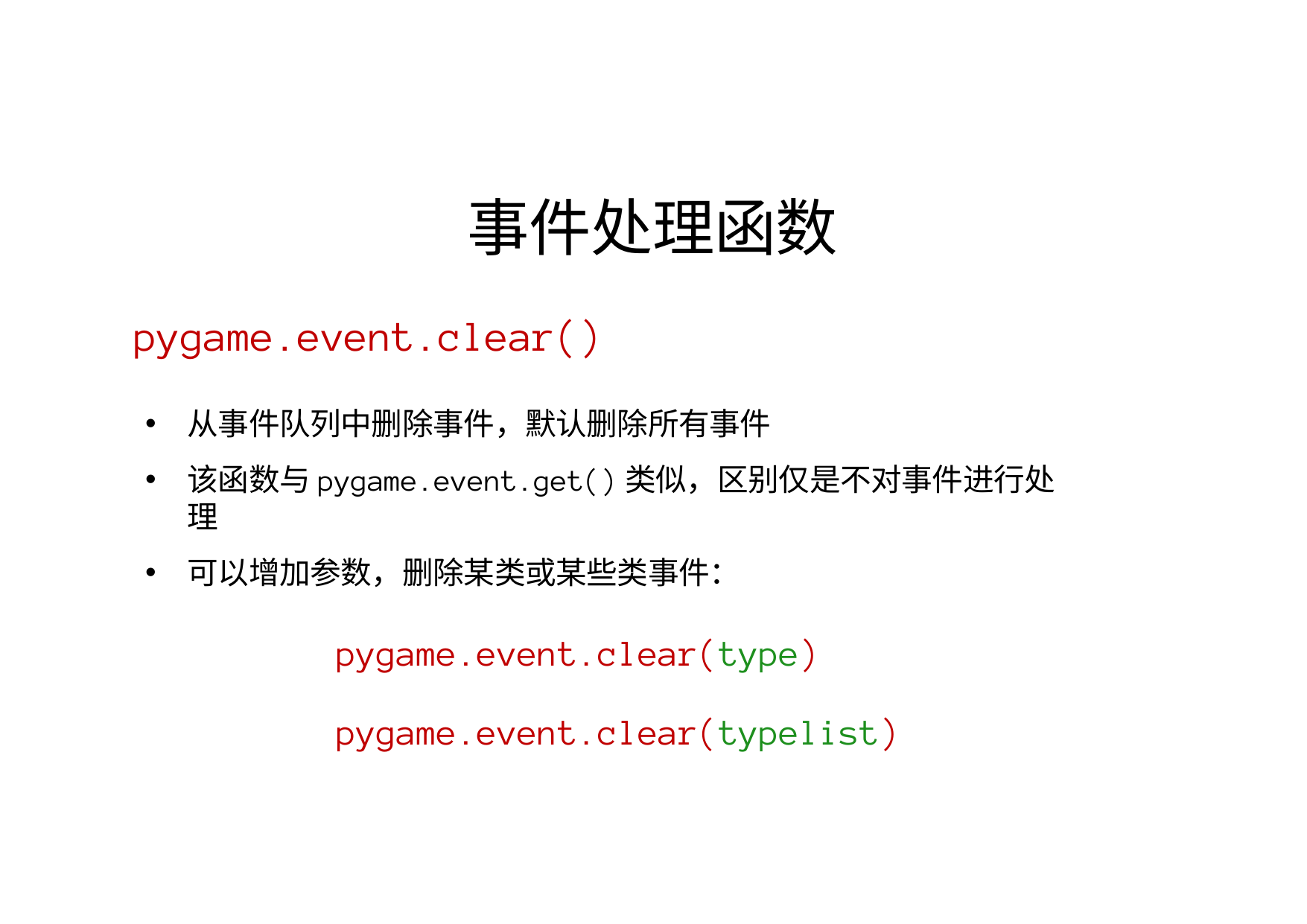

# 事件处理函数
pygame.event.clear()
从事件队列中删除事件，默认删除所有事件
该函数与pygame.event.get()类似，区别仅是不对事件进行处理
可以增加参数，删除某类或某些类事件：
pygame.event.clear(type) pygame.event.clear(typelist)